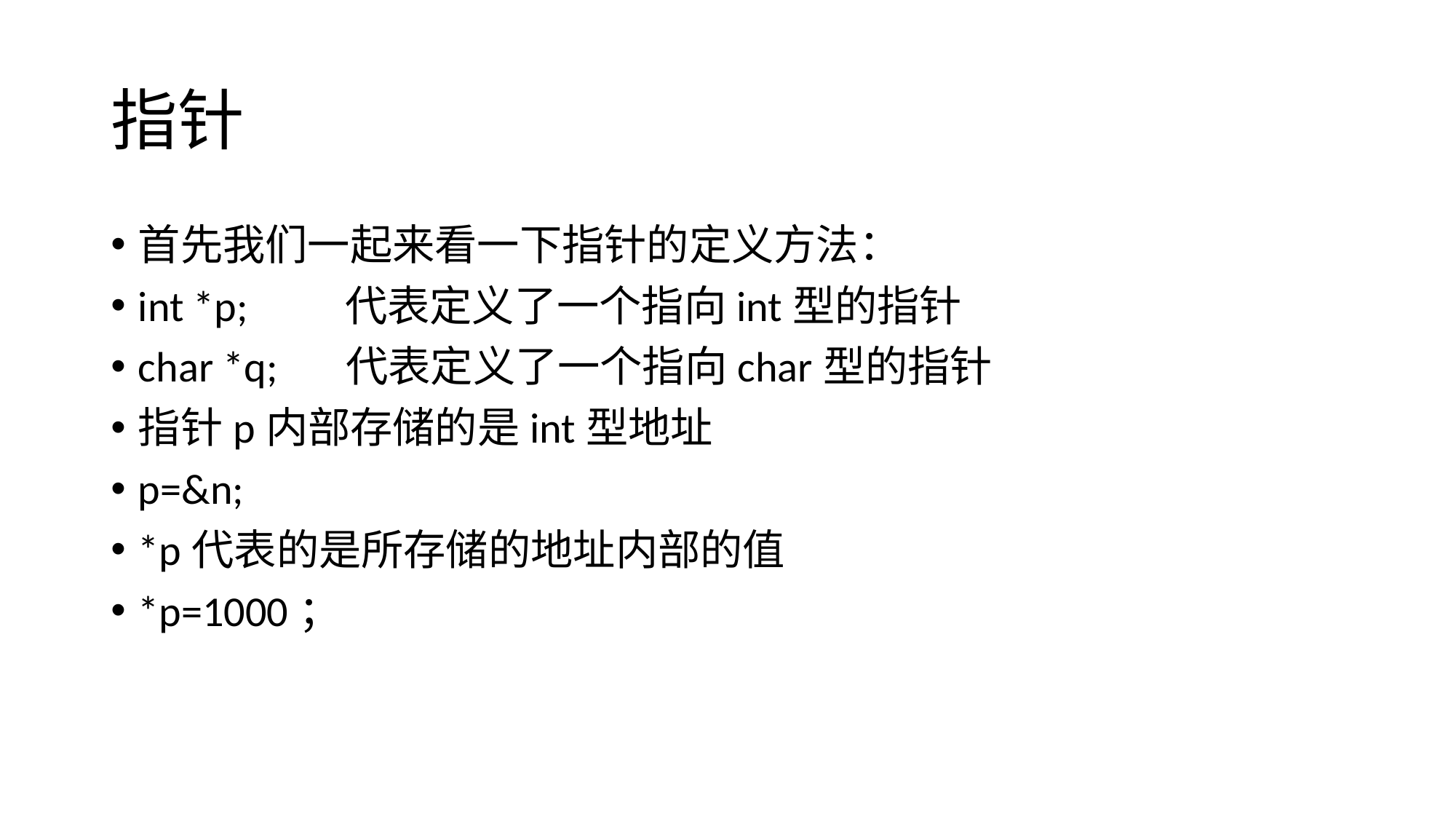

# 指针
首先我们一起来看一下指针的定义方法：
int *p;         代表定义了一个指向int型的指针
char *q;      代表定义了一个指向char型的指针
指针p内部存储的是int型地址
p=&n;
*p代表的是所存储的地址内部的值
*p=1000；